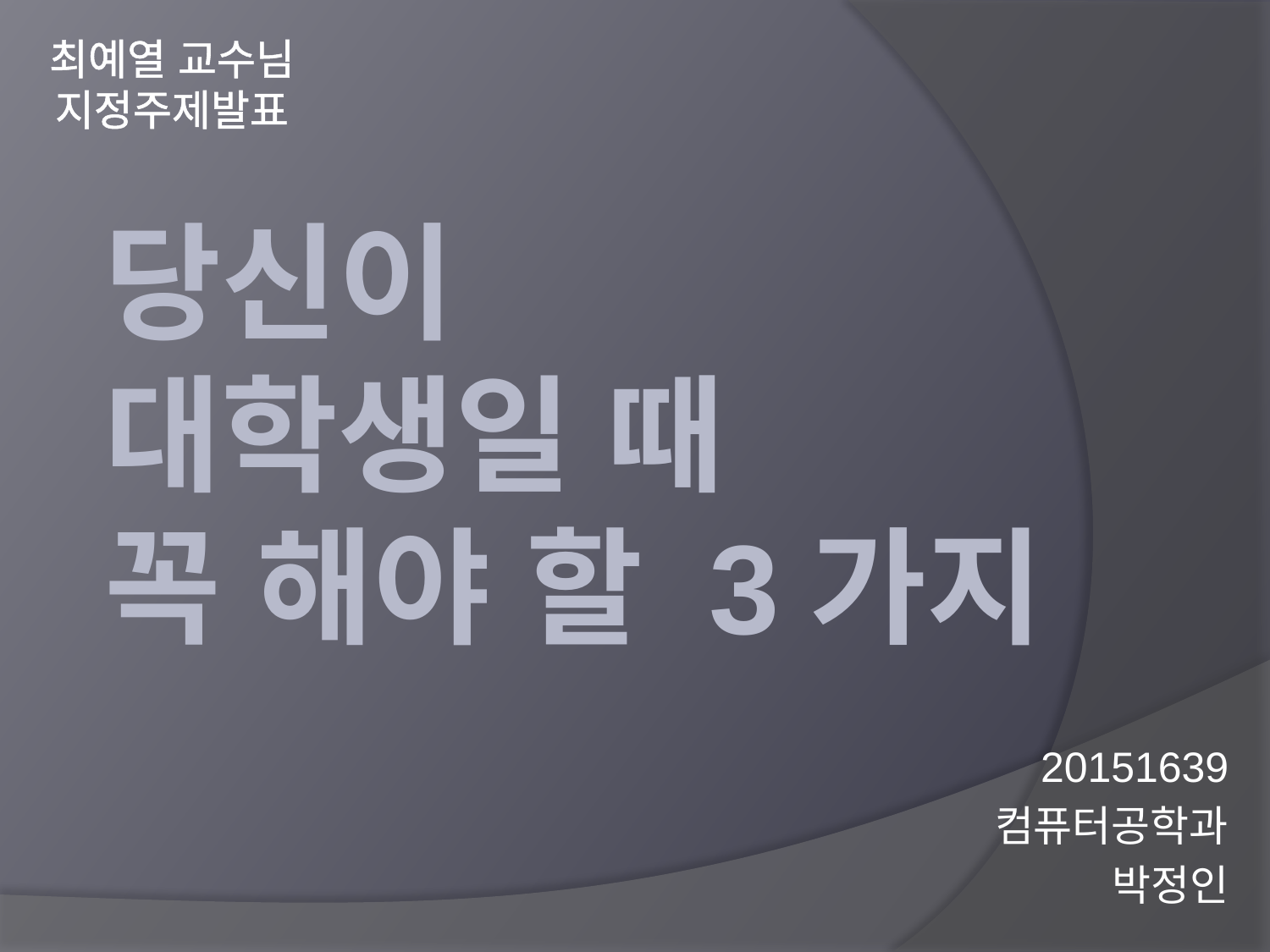

최예열 교수님
지정주제발표
당신이
대학생일 때
꼭 해야 할 3가지
20151639
컴퓨터공학과
박정인